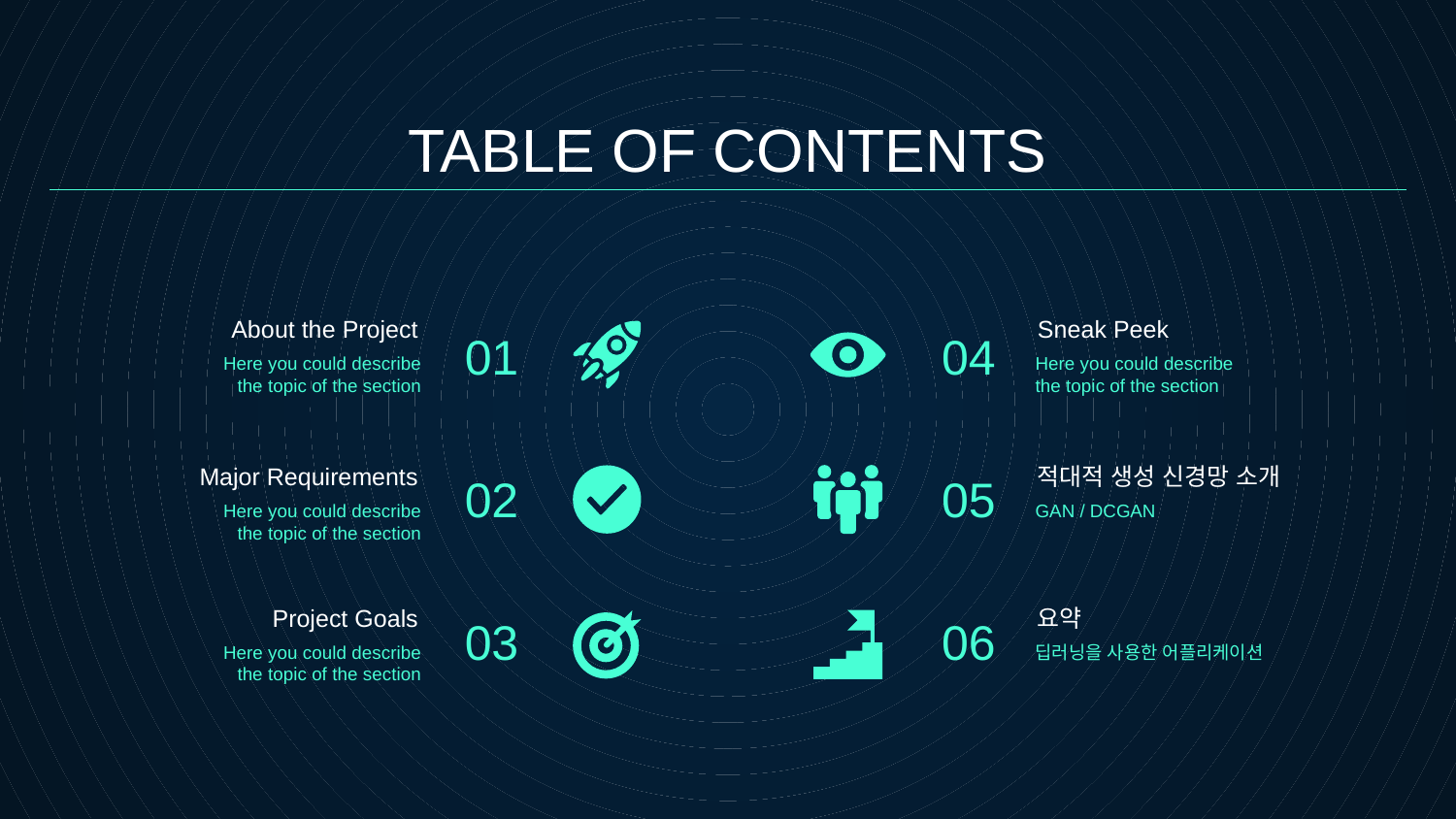

# TABLE OF CONTENTS
01
04

About the Project
Sneak Peek

Here you could describe
the topic of the section
Here you could describe
the topic of the section
02
05

Major Requirements
적대적 생성 신경망 소개
Here you could describe
the topic of the section
GAN / DCGAN
03
06

Project Goals
요약
Here you could describe
the topic of the section
딥러닝을 사용한 어플리케이션